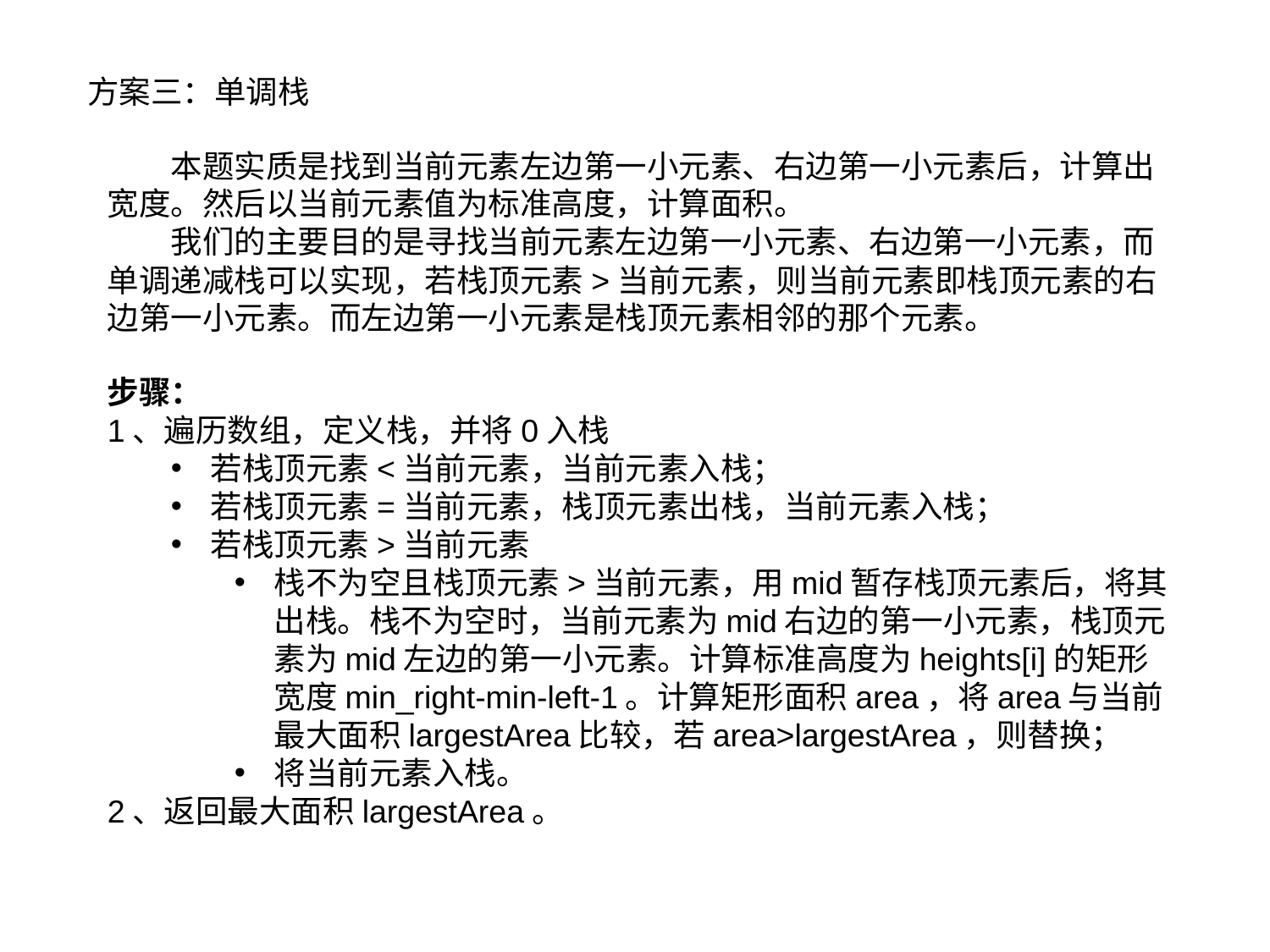

方案三：单调栈
本题实质是找到当前元素左边第一小元素、右边第一小元素后，计算出宽度。然后以当前元素值为标准高度，计算面积。
我们的主要目的是寻找当前元素左边第一小元素、右边第一小元素，而单调递减栈可以实现，若栈顶元素>当前元素，则当前元素即栈顶元素的右边第一小元素。而左边第一小元素是栈顶元素相邻的那个元素。
步骤：
1、遍历数组，定义栈，并将0入栈
若栈顶元素<当前元素，当前元素入栈；
若栈顶元素=当前元素，栈顶元素出栈，当前元素入栈；
若栈顶元素>当前元素
栈不为空且栈顶元素>当前元素，用mid暂存栈顶元素后，将其出栈。栈不为空时，当前元素为mid右边的第一小元素，栈顶元素为mid左边的第一小元素。计算标准高度为heights[i]的矩形宽度min_right-min-left-1。计算矩形面积area，将area与当前最大面积largestArea比较，若area>largestArea，则替换；
将当前元素入栈。
2、返回最大面积largestArea。